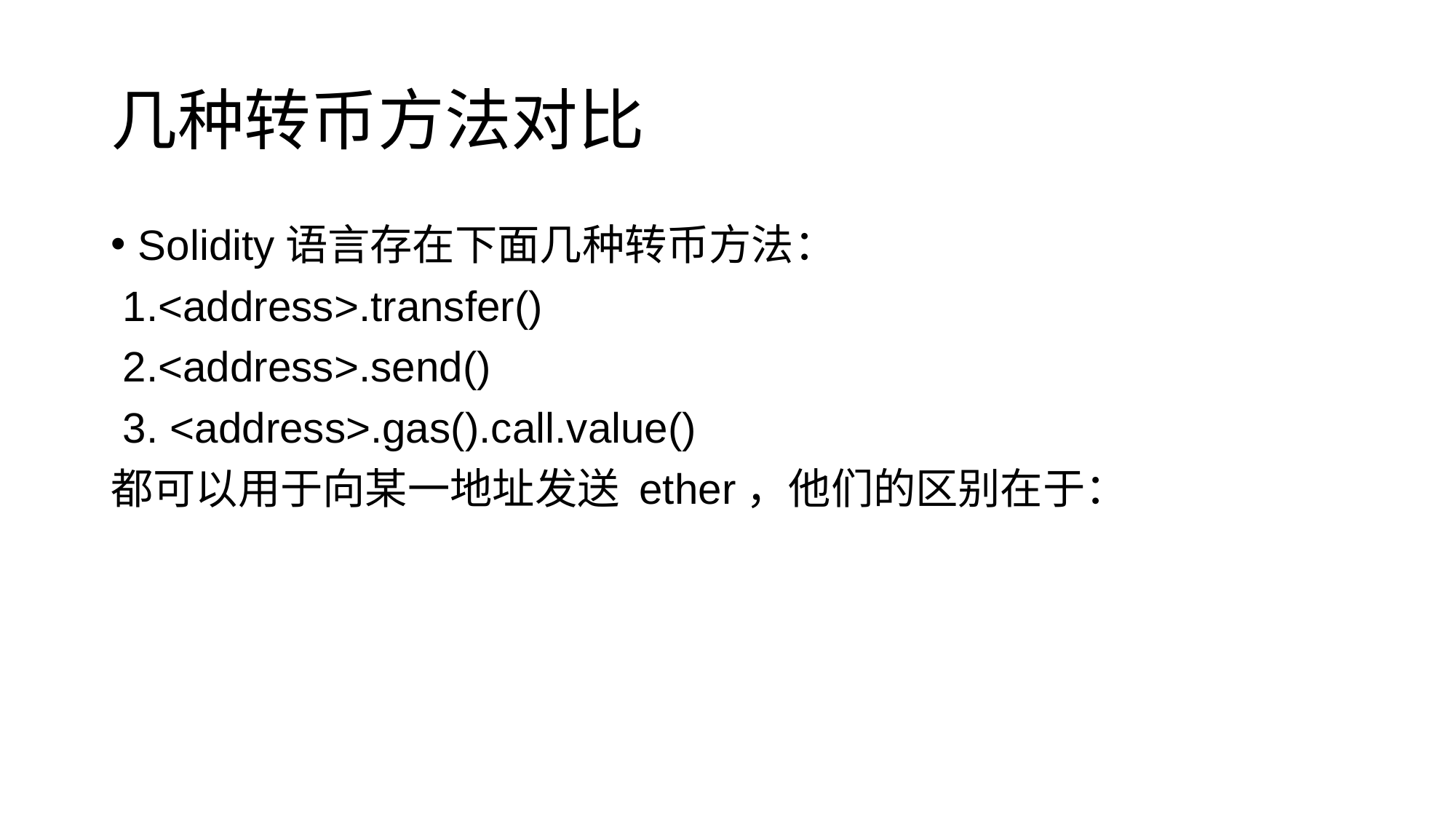

# 几种转币方法对比
Solidity语言存在下面几种转币方法：
 1.<address>.transfer()
 2.<address>.send()
 3. <address>.gas().call.value()
都可以用于向某一地址发送 ether，他们的区别在于：